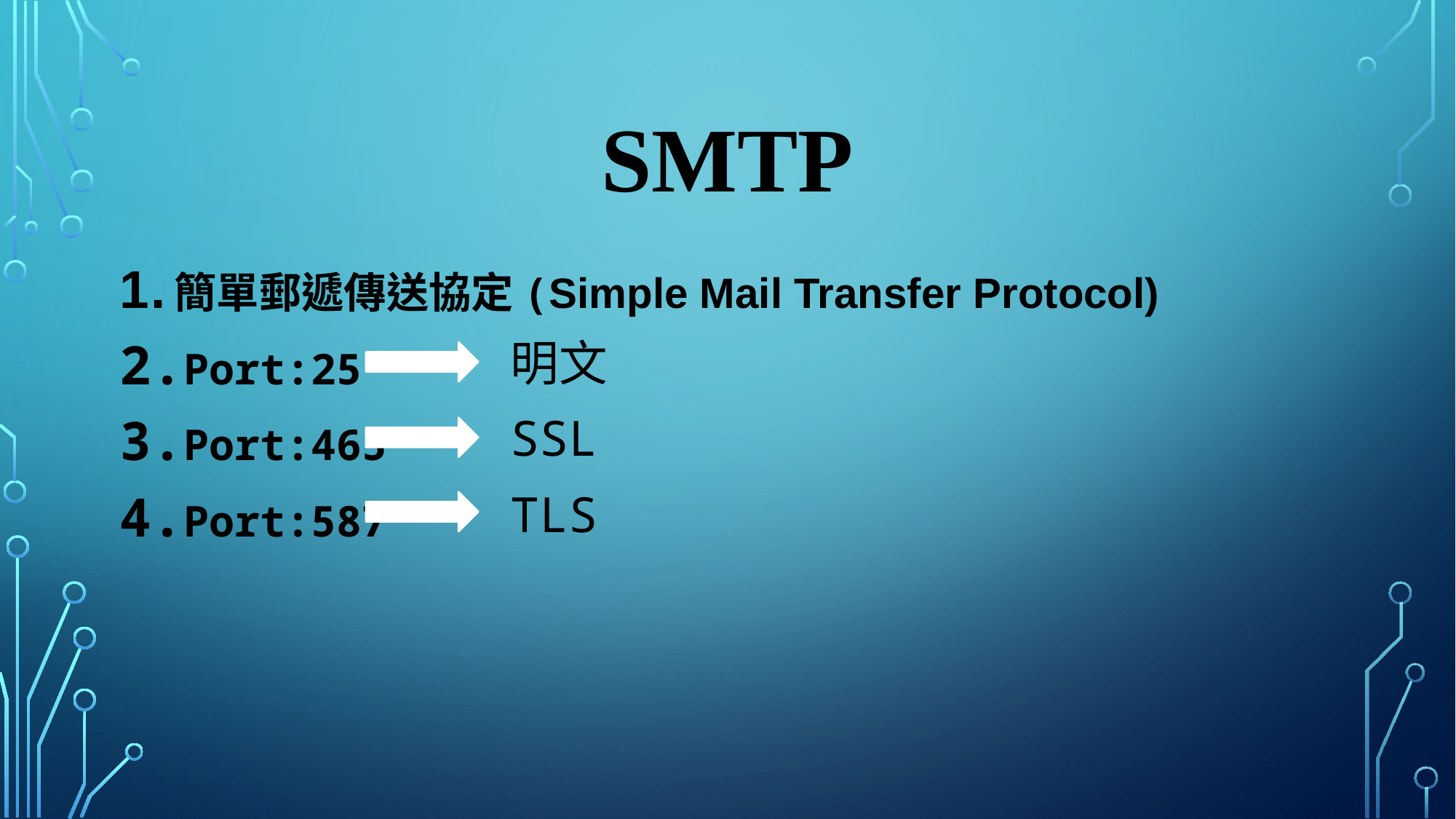

# SMTP
簡單郵遞傳送協定(Simple Mail Transfer Protocol)
Port:25
Port:465
Port:587
明文

SSL

TLS